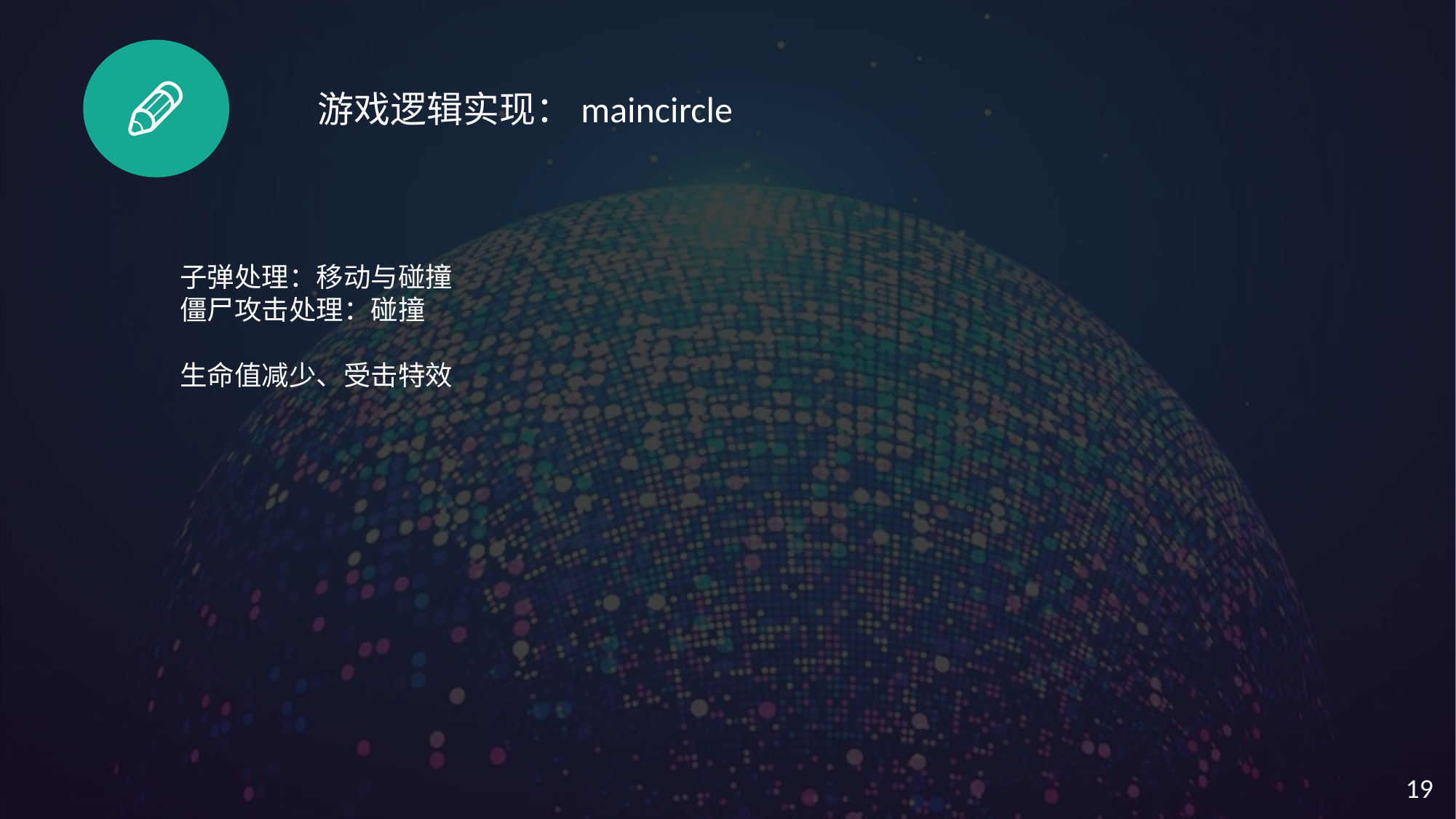

游戏逻辑实现：maincircle
子弹处理：移动与碰撞
僵尸攻击处理：碰撞

生命值减少、受击特效
19